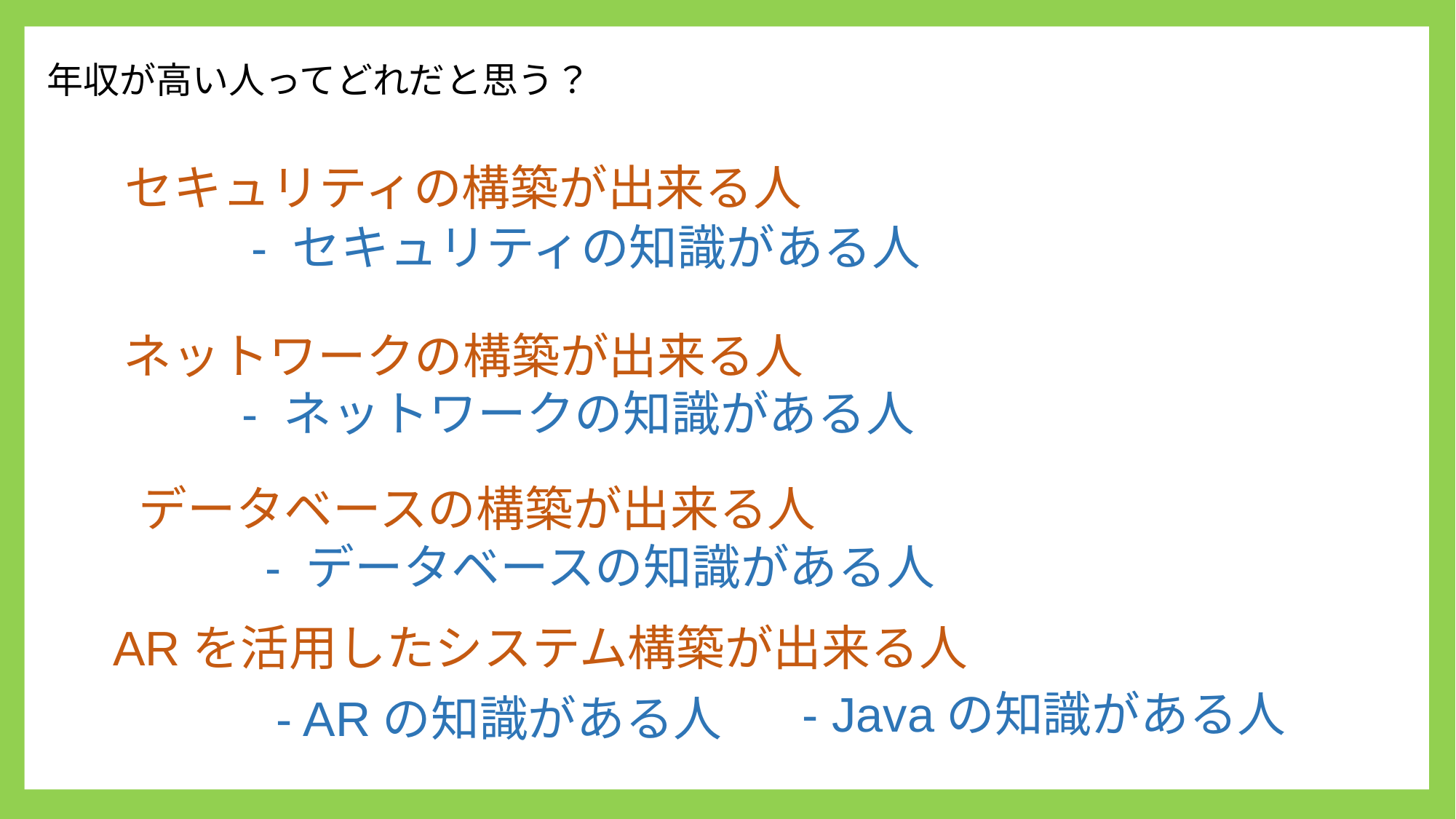

年収が高い人ってどれだと思う？
セキュリティの構築が出来る人
- セキュリティの知識がある人
ネットワークの構築が出来る人
- ネットワークの知識がある人
データベースの構築が出来る人
- データベースの知識がある人
ARを活用したシステム構築が出来る人
- Javaの知識がある人
- ARの知識がある人